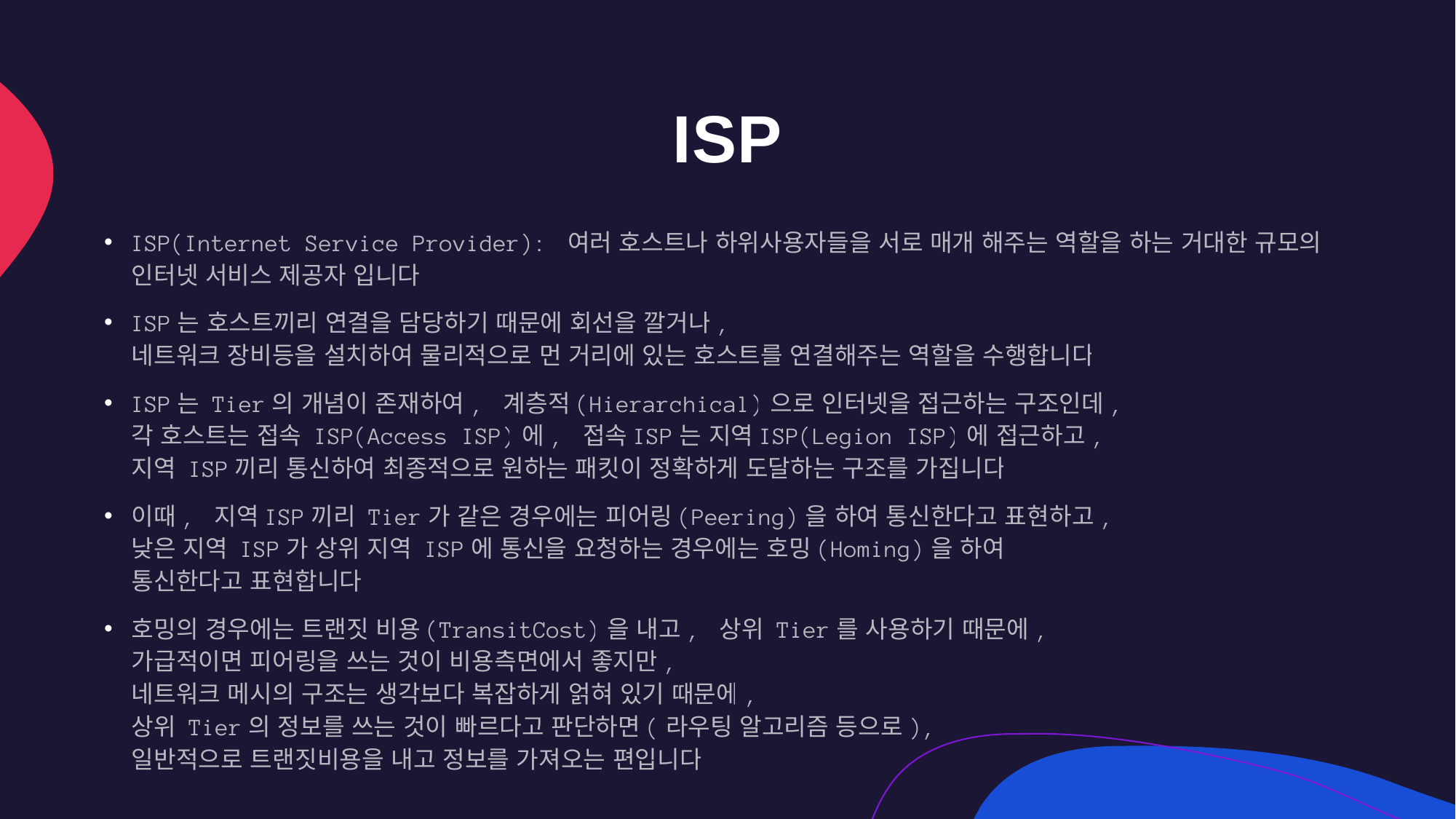

# ISP
ISP(Internet Service Provider): 여러 호스트나 하위사용자들을 서로 매개 해주는 역할을 하는 거대한 규모의 인터넷 서비스 제공자 입니다
ISP는 호스트끼리 연결을 담당하기 때문에 회선을 깔거나,
네트워크 장비등을 설치하여 물리적으로 먼 거리에 있는 호스트를 연결해주는 역할을 수행합니다
ISP는 Tier의 개념이 존재하여, 계층적(Hierarchical)으로 인터넷을 접근하는 구조인데,
각 호스트는 접속 ISP(Access ISP)에, 접속ISP는 지역ISP(Legion ISP)에 접근하고,
지역 ISP끼리 통신하여 최종적으로 원하는 패킷이 정확하게 도달하는 구조를 가집니다
이때, 지역ISP끼리 Tier가 같은 경우에는 피어링(Peering)을 하여 통신한다고 표현하고,
낮은 지역 ISP가 상위 지역 ISP에 통신을 요청하는 경우에는 호밍(Homing)을 하여
통신한다고 표현합니다
호밍의 경우에는 트랜짓 비용(TransitCost)을 내고, 상위 Tier를 사용하기 때문에,
가급적이면 피어링을 쓰는 것이 비용측면에서 좋지만,
네트워크 메시의 구조는 생각보다 복잡하게 얽혀 있기 때문에,
상위 Tier의 정보를 쓰는 것이 빠르다고 판단하면(라우팅 알고리즘 등으로),
일반적으로 트랜짓비용을 내고 정보를 가져오는 편입니다